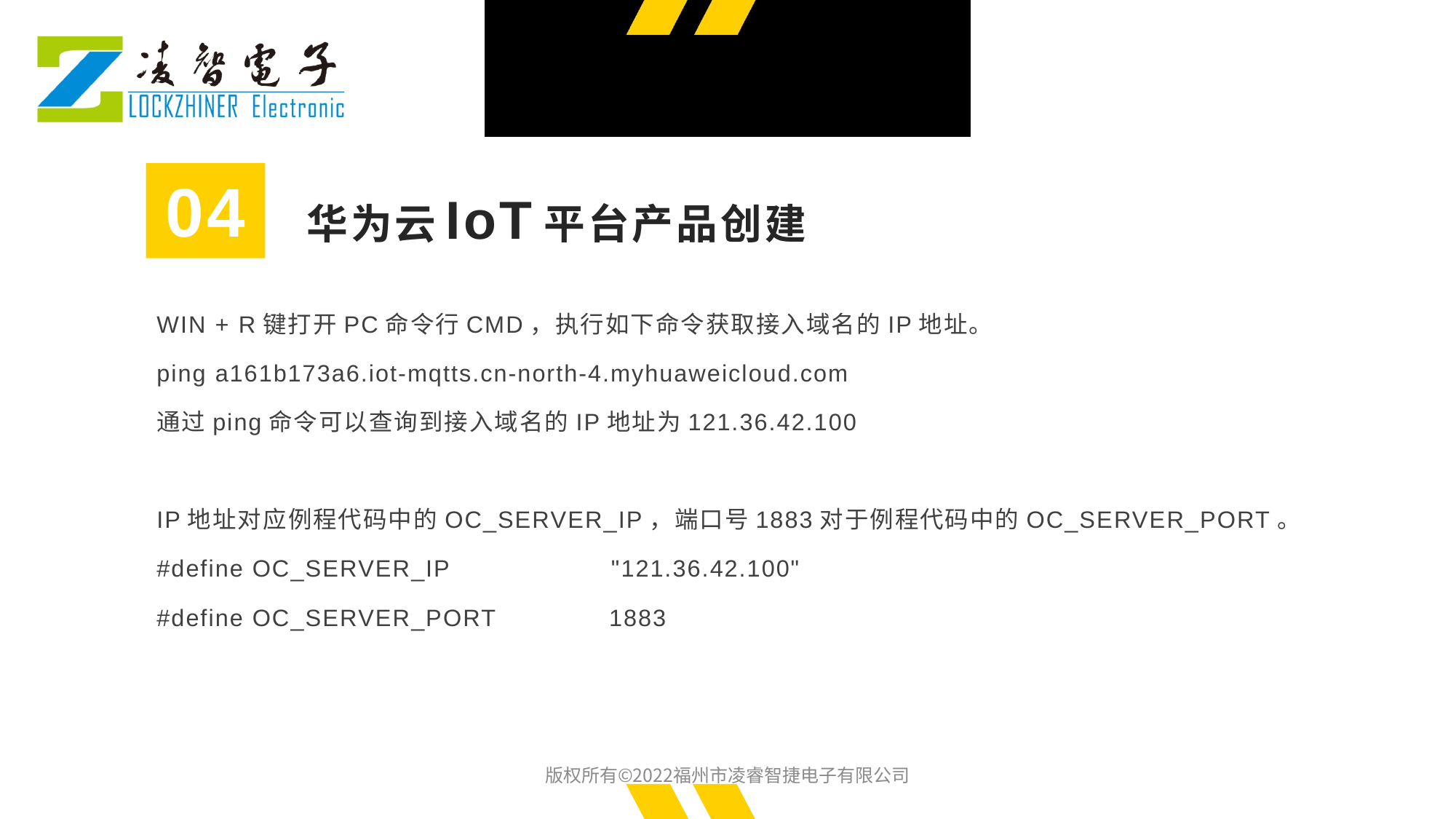

04
华为云IoT平台产品创建
WIN + R键打开PC命令行CMD，执行如下命令获取接入域名的IP地址。
ping a161b173a6.iot-mqtts.cn-north-4.myhuaweicloud.com
通过ping命令可以查询到接入域名的IP地址为121.36.42.100

IP地址对应例程代码中的OC_SERVER_IP，端口号1883对于例程代码中的OC_SERVER_PORT。
#define OC_SERVER_IP                    "121.36.42.100"
#define OC_SERVER_PORT              1883
版权所有©2022福州市凌睿智捷电子有限公司
10